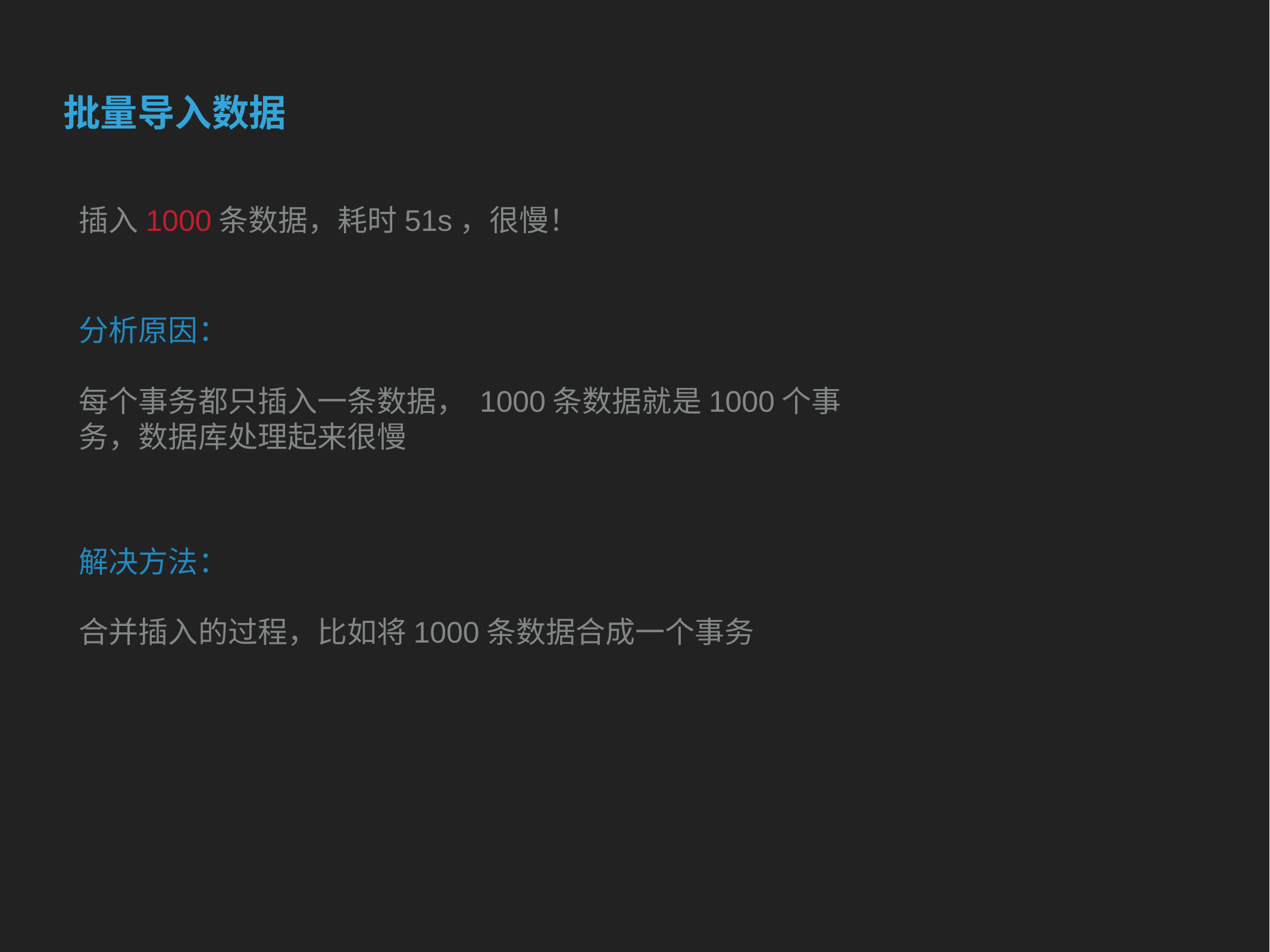

批量导入数据
插入1000条数据，耗时51s，很慢！
分析原因：
每个事务都只插入一条数据， 1000条数据就是1000个事务，数据库处理起来很慢
解决方法：
合并插入的过程，比如将1000条数据合成一个事务